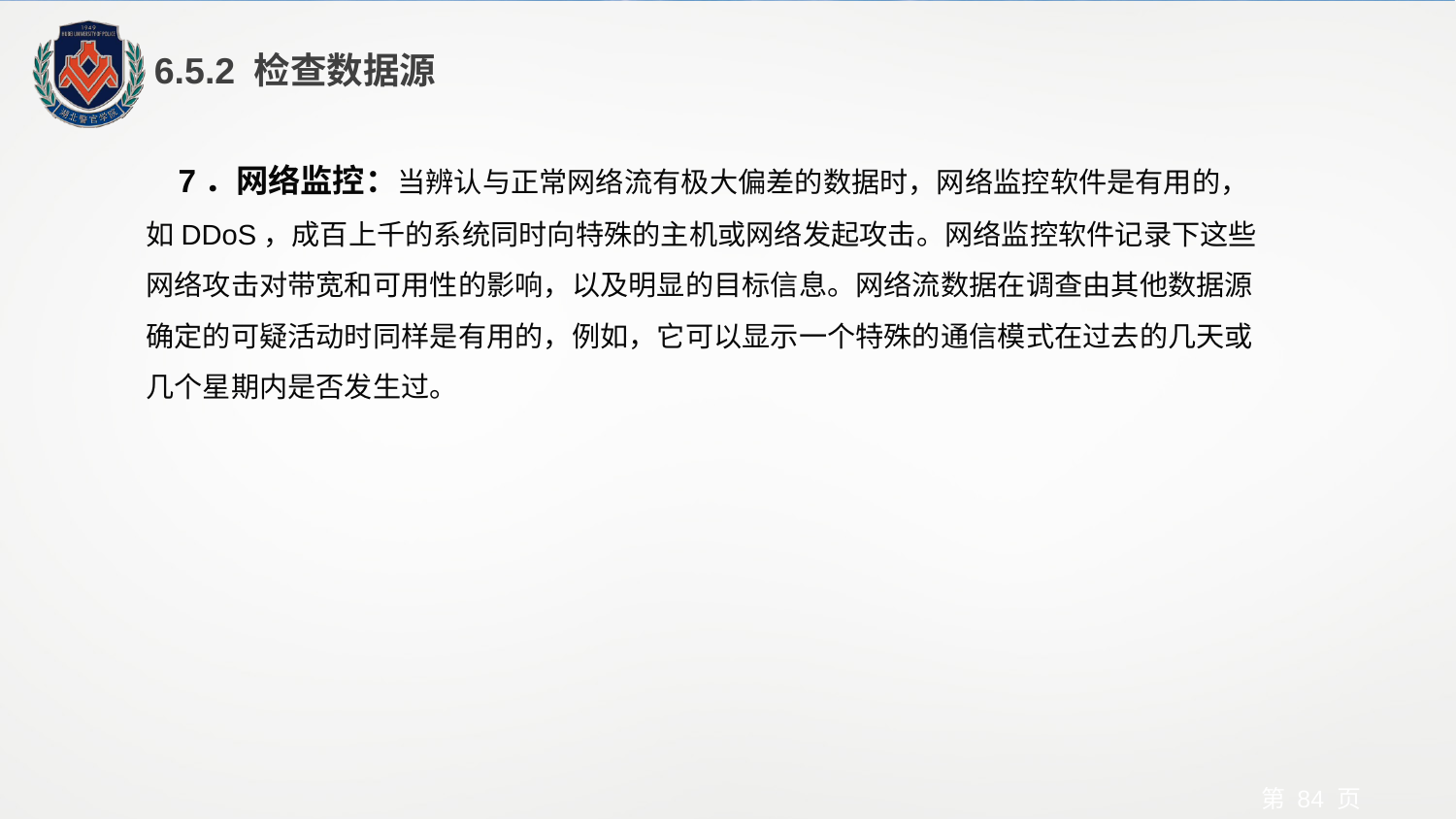

6.5.2 检查数据源
    7．网络监控：当辨认与正常网络流有极大偏差的数据时，网络监控软件是有用的，如DDoS，成百上千的系统同时向特殊的主机或网络发起攻击。网络监控软件记录下这些网络攻击对带宽和可用性的影响，以及明显的目标信息。网络流数据在调查由其他数据源确定的可疑活动时同样是有用的，例如，它可以显示一个特殊的通信模式在过去的几天或几个星期内是否发生过。